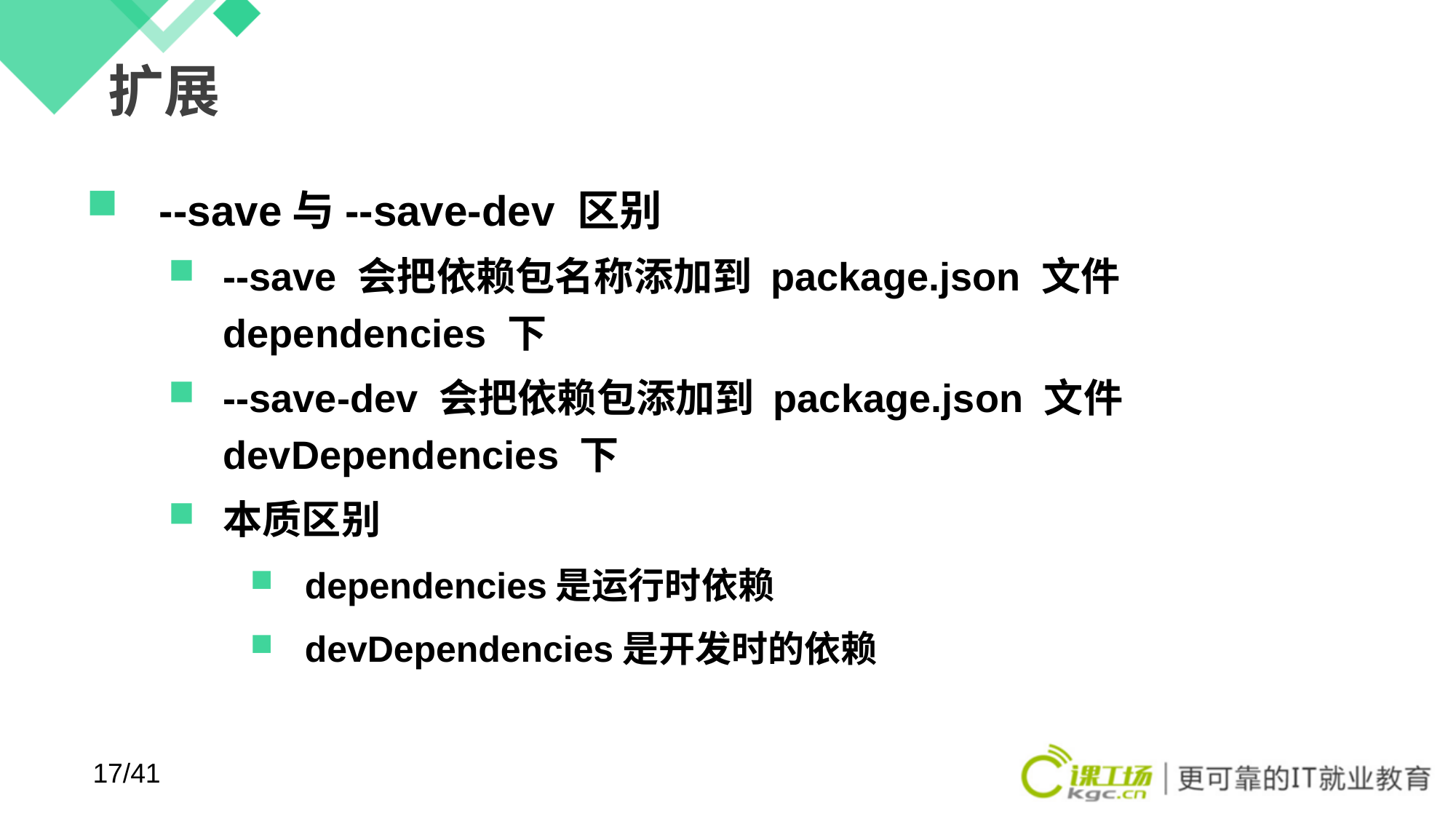

# 扩展
--save与--save-dev 区别
--save 会把依赖包名称添加到 package.json 文件 dependencies 下
--save-dev 会把依赖包添加到 package.json 文件 devDependencies 下
本质区别
dependencies是运行时依赖
devDependencies是开发时的依赖